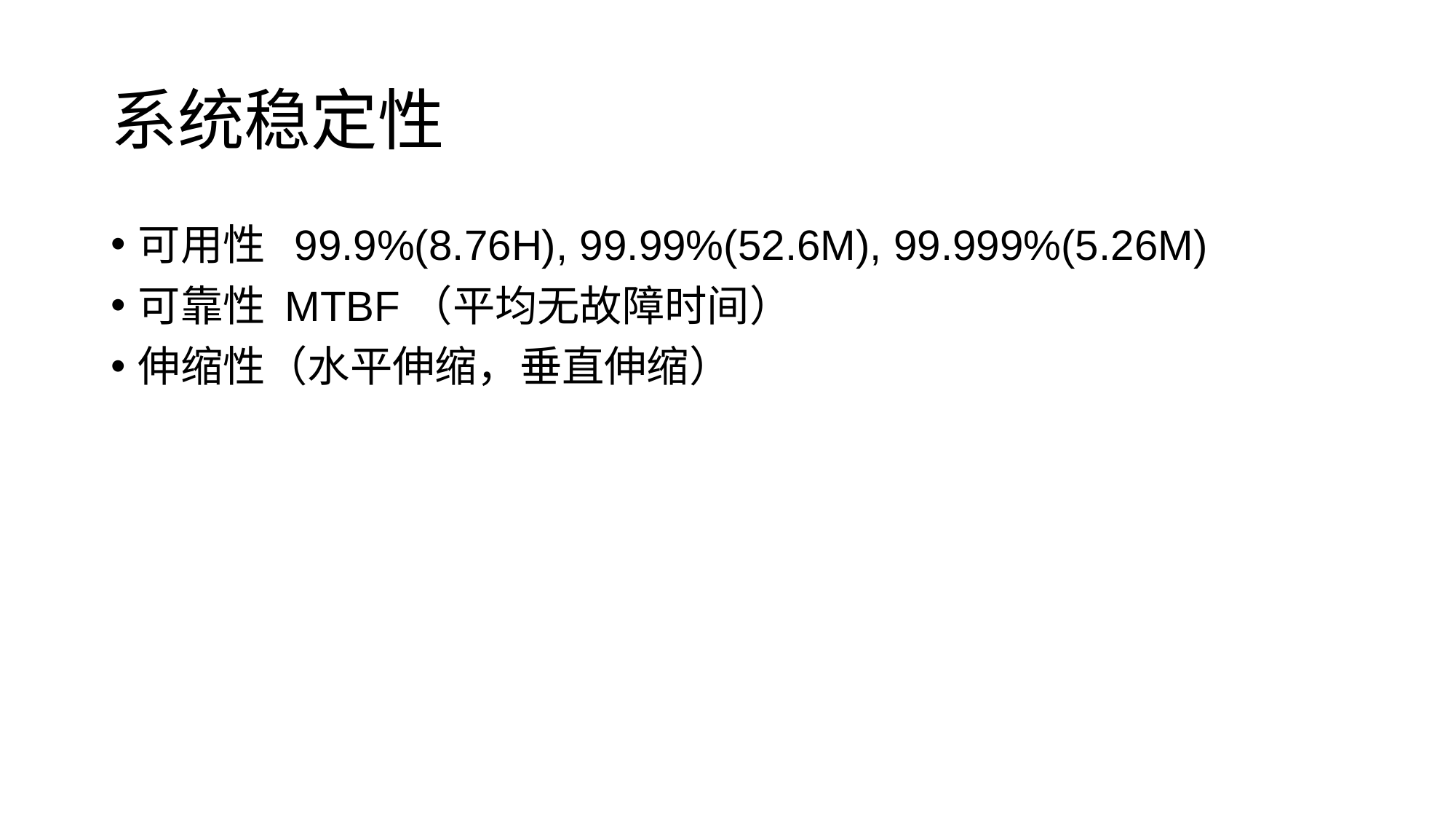

# 系统稳定性
可用性  99.9%(8.76H), 99.99%(52.6M), 99.999%(5.26M)
可靠性 MTBF（平均无故障时间）
伸缩性（水平伸缩，垂直伸缩）